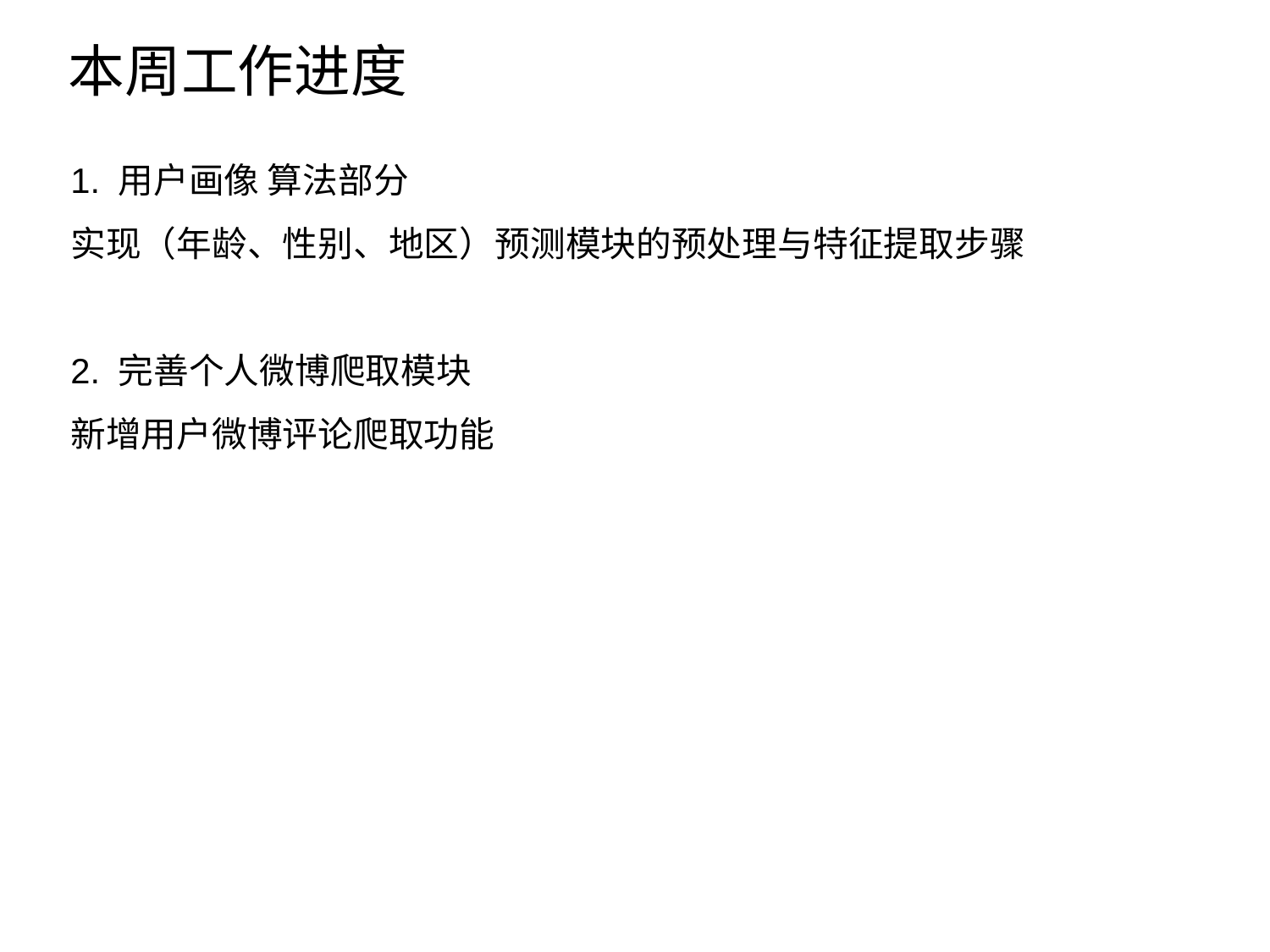

本周工作进度
1. 用户画像 算法部分
实现（年龄、性别、地区）预测模块的预处理与特征提取步骤

2. 完善个人微博爬取模块
新增用户微博评论爬取功能